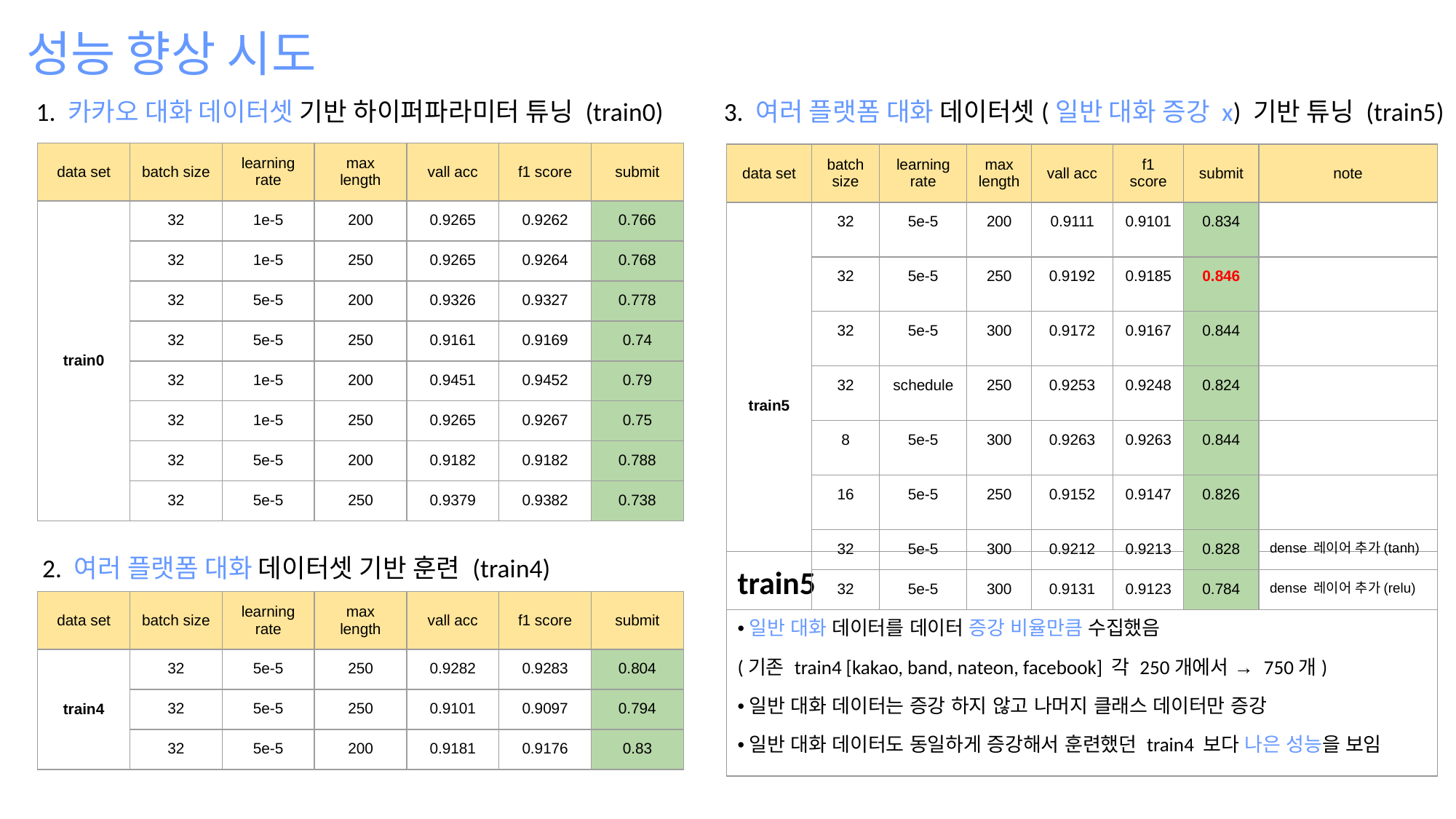

성능 향상 시도
1. 카카오 대화 데이터셋 기반 하이퍼파라미터 튜닝 (train0)
3. 여러 플랫폼 대화 데이터셋(일반 대화 증강 x) 기반 튜닝 (train5)
| data set | batch size | learning rate | max length | vall acc | f1 score | submit |
| --- | --- | --- | --- | --- | --- | --- |
| train0 | 32 | 1e-5 | 200 | 0.9265 | 0.9262 | 0.766 |
|  | 32 | 1e-5 | 250 | 0.9265 | 0.9264 | 0.768 |
|  | 32 | 5e-5 | 200 | 0.9326 | 0.9327 | 0.778 |
|  | 32 | 5e-5 | 250 | 0.9161 | 0.9169 | 0.74 |
|  | 32 | 1e-5 | 200 | 0.9451 | 0.9452 | 0.79 |
|  | 32 | 1e-5 | 250 | 0.9265 | 0.9267 | 0.75 |
|  | 32 | 5e-5 | 200 | 0.9182 | 0.9182 | 0.788 |
|  | 32 | 5e-5 | 250 | 0.9379 | 0.9382 | 0.738 |
| data set | batch size | learning rate | max length | vall acc | f1 score | submit | note |
| --- | --- | --- | --- | --- | --- | --- | --- |
| train5 | 32 | 5e-5 | 200 | 0.9111 | 0.9101 | 0.834 |  |
|  | 32 | 5e-5 | 250 | 0.9192 | 0.9185 | 0.846 |  |
|  | 32 | 5e-5 | 300 | 0.9172 | 0.9167 | 0.844 |  |
|  | 32 | schedule | 250 | 0.9253 | 0.9248 | 0.824 |  |
|  | 8 | 5e-5 | 300 | 0.9263 | 0.9263 | 0.844 |  |
|  | 16 | 5e-5 | 250 | 0.9152 | 0.9147 | 0.826 |  |
|  | 32 | 5e-5 | 300 | 0.9212 | 0.9213 | 0.828 | dense 레이어 추가(tanh) |
|  | 32 | 5e-5 | 300 | 0.9131 | 0.9123 | 0.784 | dense 레이어 추가(relu) |
2. 여러 플랫폼 대화 데이터셋 기반 훈련 (train4)
train5
•일반 대화 데이터를 데이터 증강 비율만큼 수집했음
(기존 train4 [kakao, band, nateon, facebook] 각 250개에서 → 750개)
•일반 대화 데이터는 증강 하지 않고 나머지 클래스 데이터만 증강
•일반 대화 데이터도 동일하게 증강해서 훈련했던 train4 보다 나은 성능을 보임
| data set | batch size | learning rate | max length | vall acc | f1 score | submit |
| --- | --- | --- | --- | --- | --- | --- |
| train4 | 32 | 5e-5 | 250 | 0.9282 | 0.9283 | 0.804 |
|  | 32 | 5e-5 | 250 | 0.9101 | 0.9097 | 0.794 |
|  | 32 | 5e-5 | 200 | 0.9181 | 0.9176 | 0.83 |